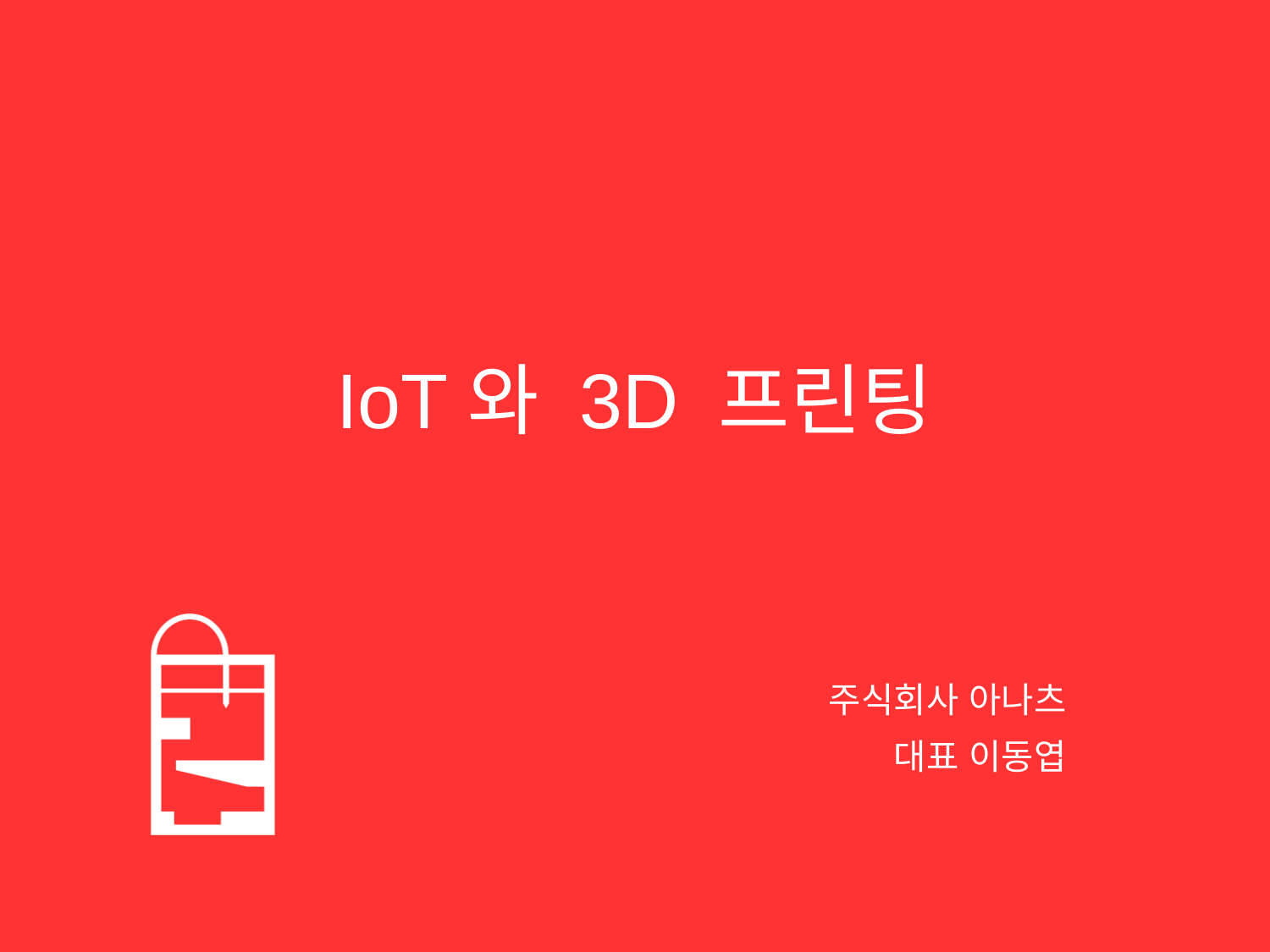

# IoT와 3D 프린팅
주식회사 아나츠
대표 이동엽